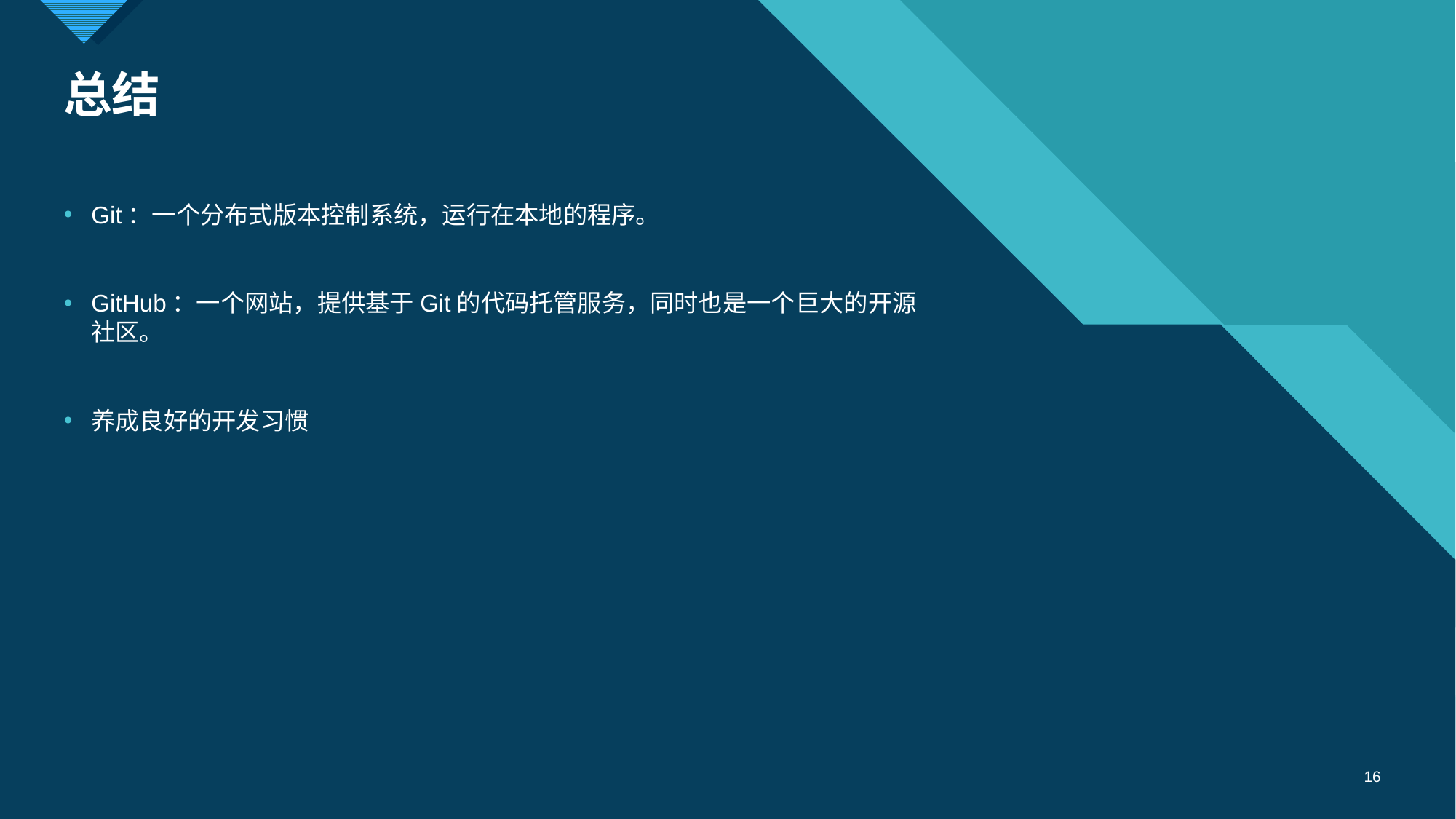

# 总结
Git：一个分布式版本控制系统，运行在本地的程序。

GitHub：一个网站，提供基于Git的代码托管服务，同时也是一个巨大的开源社区。

养成良好的开发习惯
16